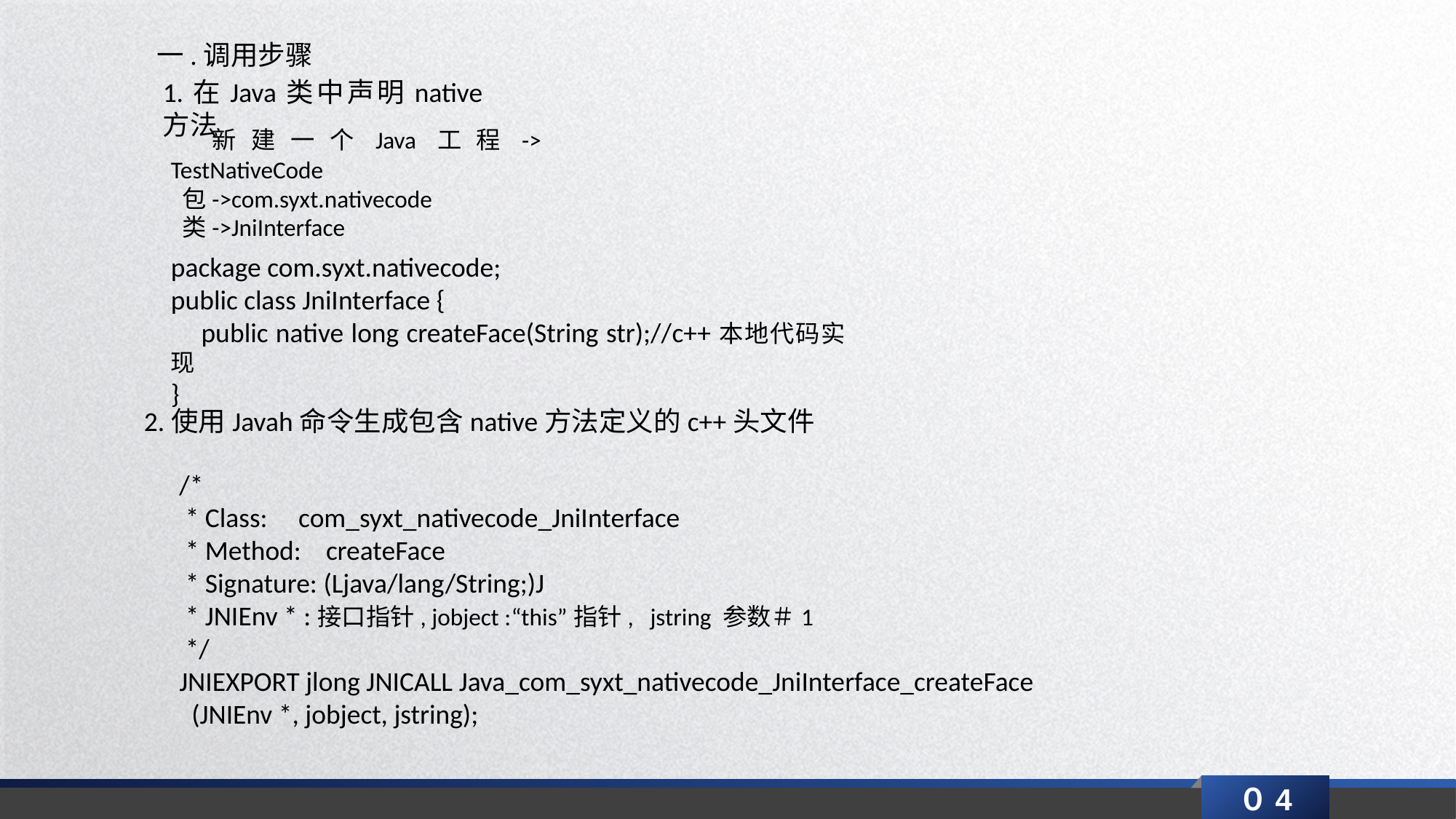

一.调用步骤
1.在Java类中声明native方法
 新建一个Java工程-> TestNativeCode
 包->com.syxt.nativecode
 类->JniInterface
package com.syxt.nativecode;
public class JniInterface {
    public native long createFace(String str);//c++本地代码实现
}
2.使用Javah命令生成包含native方法定义的c++头文件
/*
 * Class:     com_syxt_nativecode_JniInterface
 * Method:    createFace
 * Signature: (Ljava/lang/String;)J
 * JNIEnv * :接口指针, jobject :“this”指针,   jstring 参数＃1
 */
JNIEXPORT jlong JNICALL Java_com_syxt_nativecode_JniInterface_createFace
  (JNIEnv *, jobject, jstring);

０4